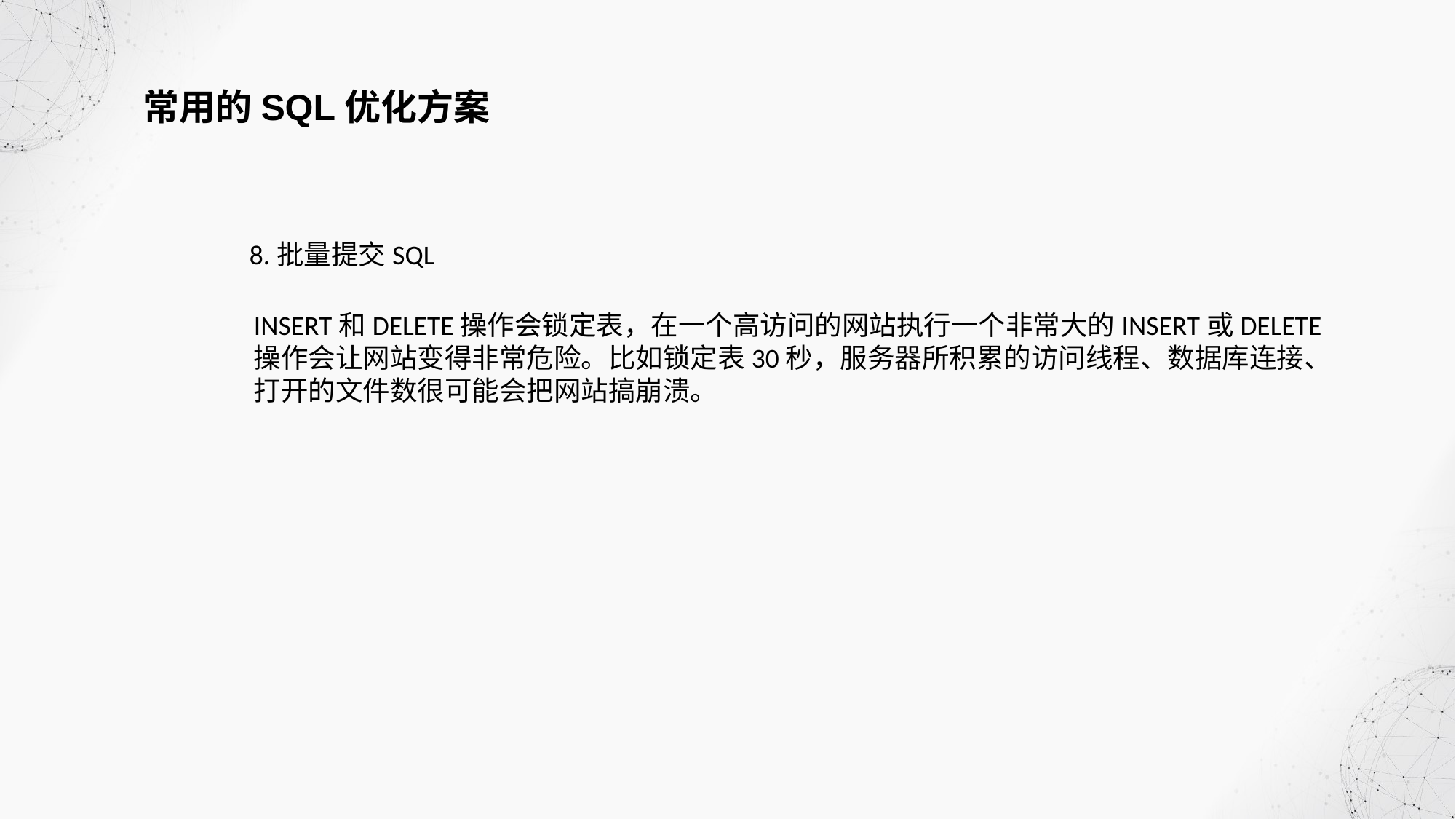

常用的SQL优化方案

8.批量提交SQL
INSERT和DELETE操作会锁定表，在一个高访问的网站执行一个非常大的INSERT或DELETE
操作会让网站变得非常危险。比如锁定表30秒，服务器所积累的访问线程、数据库连接、
打开的文件数很可能会把网站搞崩溃。